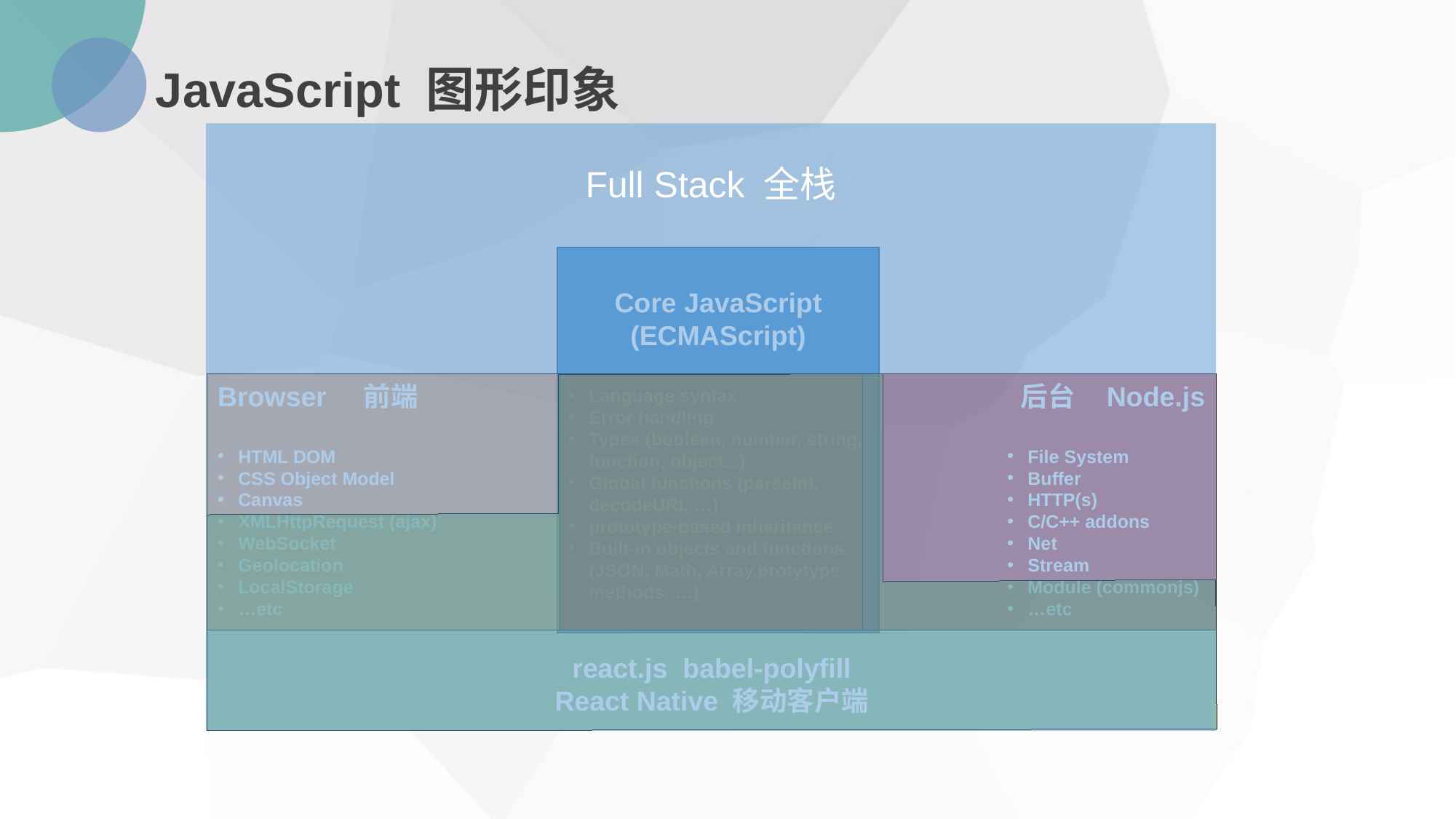

JavaScript 图形印象

Full Stack 全栈

Core JavaScript
(ECMAScript)

Language syntax
Error handling
Types (boolean, number, string, function, object...)
Global functions (parseInt, decodeURI, …)
prototype-based inheritance
Built-in objects and functions (JSON, Math, Array.protytype methods, …)

Browser    前端

HTML DOM
CSS Object Model
Canvas
XMLHttpRequest (ajax)
WebSocket
Geolocation
LocalStorage
…etc

react.js  babel-polyfill
React Native 移动客户端
后台    Node.js

File System
Buffer
HTTP(s)
C/C++ addons
Net
Stream
Module (commonjs)
…etc